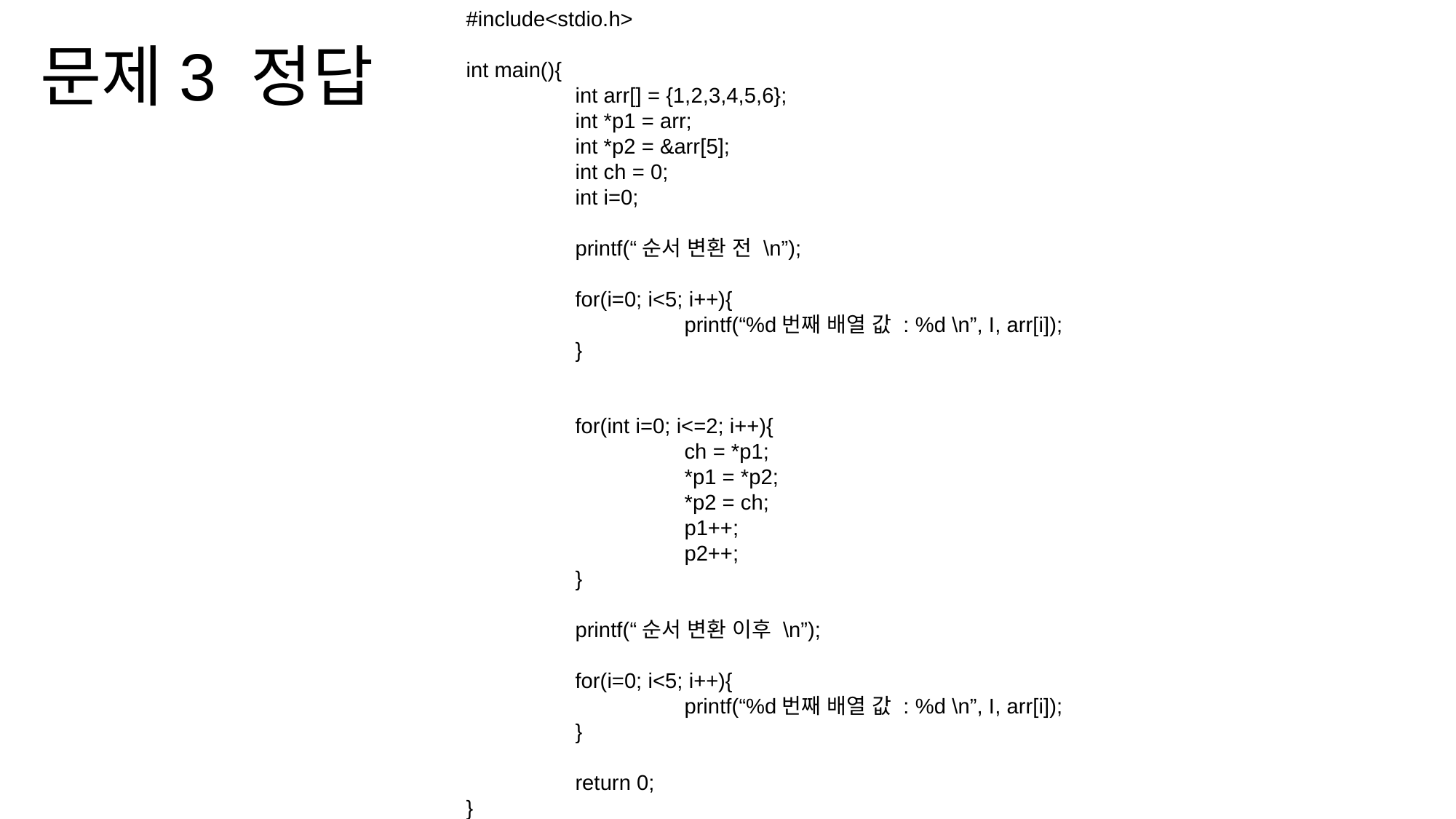

# 문제3 정답
#include<stdio.h>

int main(){
	int arr[] = {1,2,3,4,5,6};
	int *p1 = arr;
	int *p2 = &arr[5];
	int ch = 0;
	int i=0;

	printf(“순서 변환 전 \n”);

	for(i=0; i<5; i++){
		printf(“%d번째 배열 값 : %d \n”, I, arr[i]);
	}

	for(int i=0; i<=2; i++){
		ch = *p1;
		*p1 = *p2;
		*p2 = ch;
		p1++;
		p2++;
	}

	printf(“순서 변환 이후 \n”);

	for(i=0; i<5; i++){
		printf(“%d번째 배열 값 : %d \n”, I, arr[i]);
	}

	return 0;
}